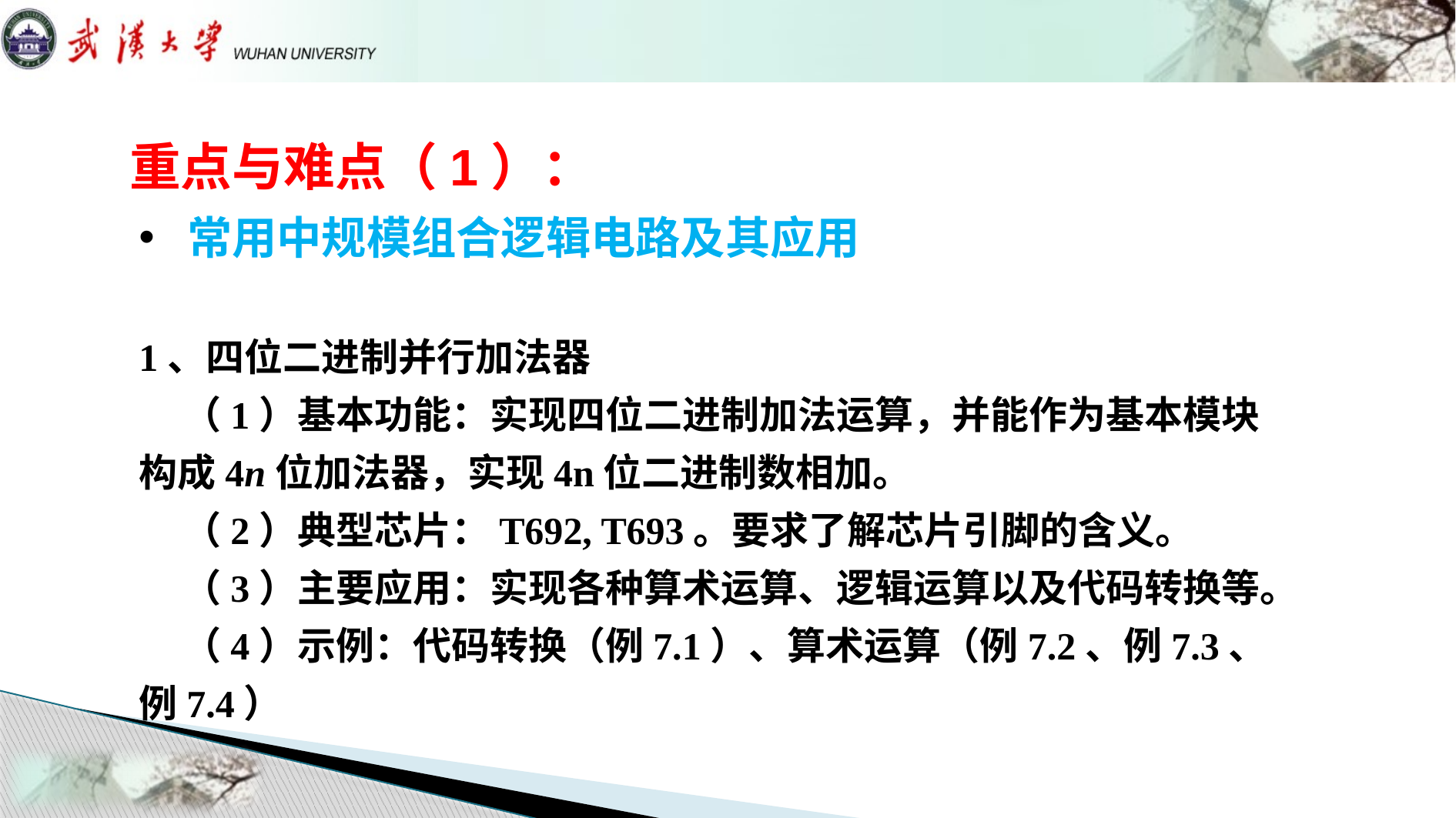

# 重点与难点（1）：
 常用中规模组合逻辑电路及其应用

1、四位二进制并行加法器
    （1）基本功能：实现四位二进制加法运算，并能作为基本模块构成4n位加法器，实现4n位二进制数相加。
    （2）典型芯片：T692, T693。要求了解芯片引脚的含义。
    （3）主要应用：实现各种算术运算、逻辑运算以及代码转换等。
    （4）示例：代码转换（例7.1）、算术运算（例7.2、例7.3、例7.4）